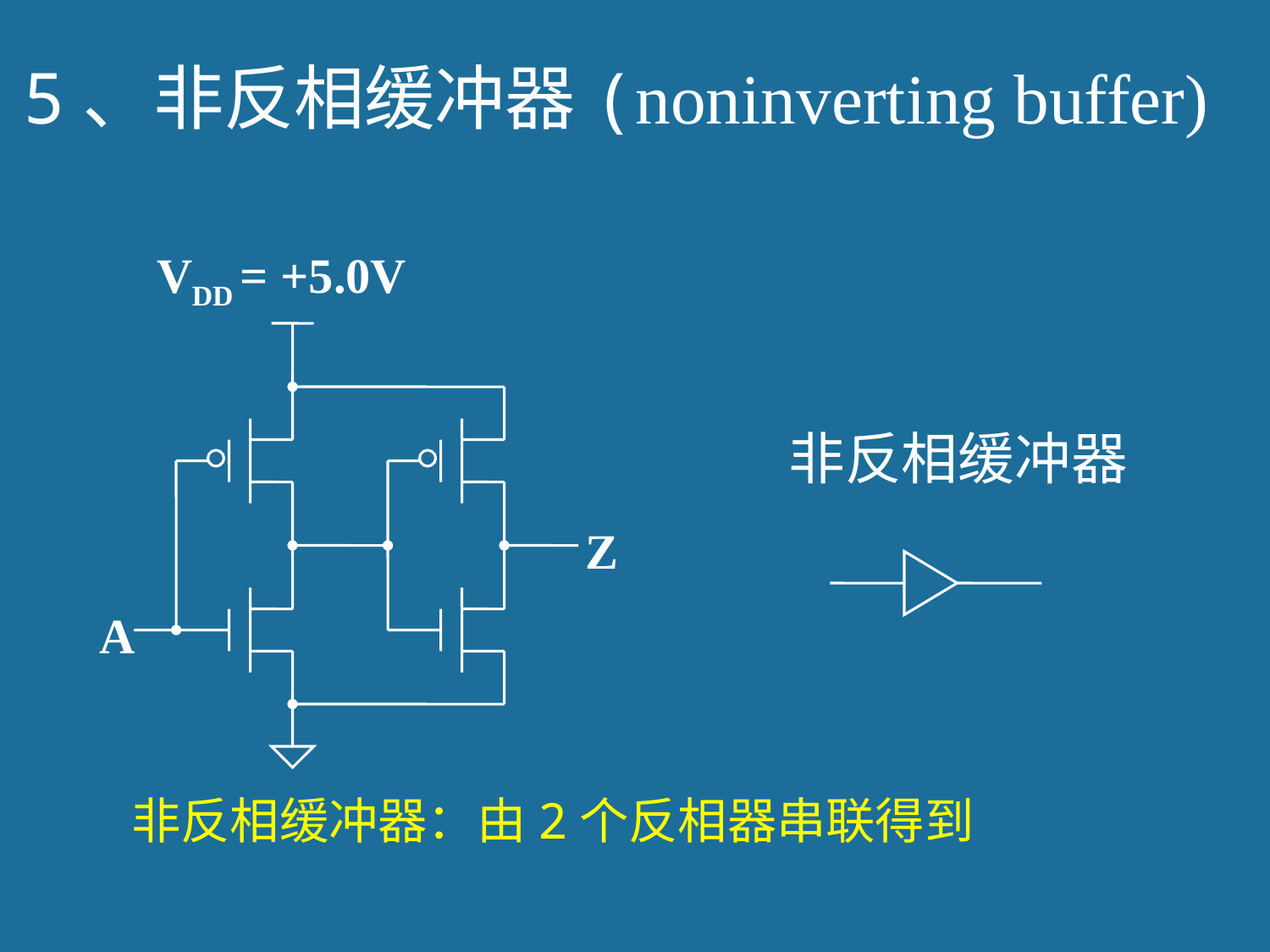

# 5、非反相缓冲器(noninverting buffer)
VDD = +5.0V

Z

A

非反相缓冲器

非反相缓冲器：由2个反相器串联得到
17